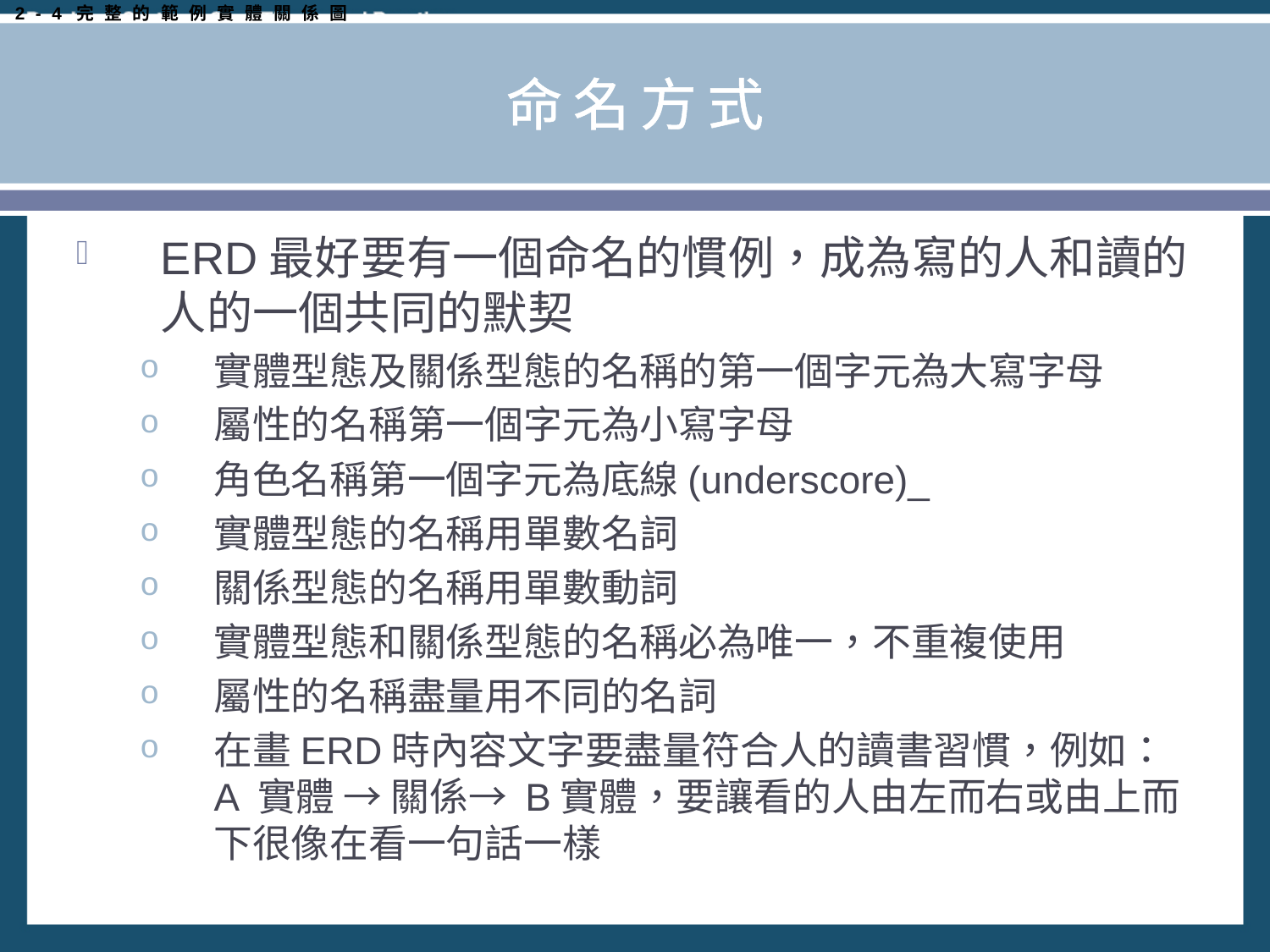

2-4完整的範例實體關係圖
# 命名方式
ERD最好要有一個命名的慣例，成為寫的人和讀的人的一個共同的默契
實體型態及關係型態的名稱的第一個字元為大寫字母
屬性的名稱第一個字元為小寫字母
角色名稱第一個字元為底線(underscore)_
實體型態的名稱用單數名詞
關係型態的名稱用單數動詞
實體型態和關係型態的名稱必為唯一，不重複使用
屬性的名稱盡量用不同的名詞
在畫ERD時內容文字要盡量符合人的讀書習慣，例如：A 實體 → 關係→ B實體，要讓看的人由左而右或由上而下很像在看一句話一樣